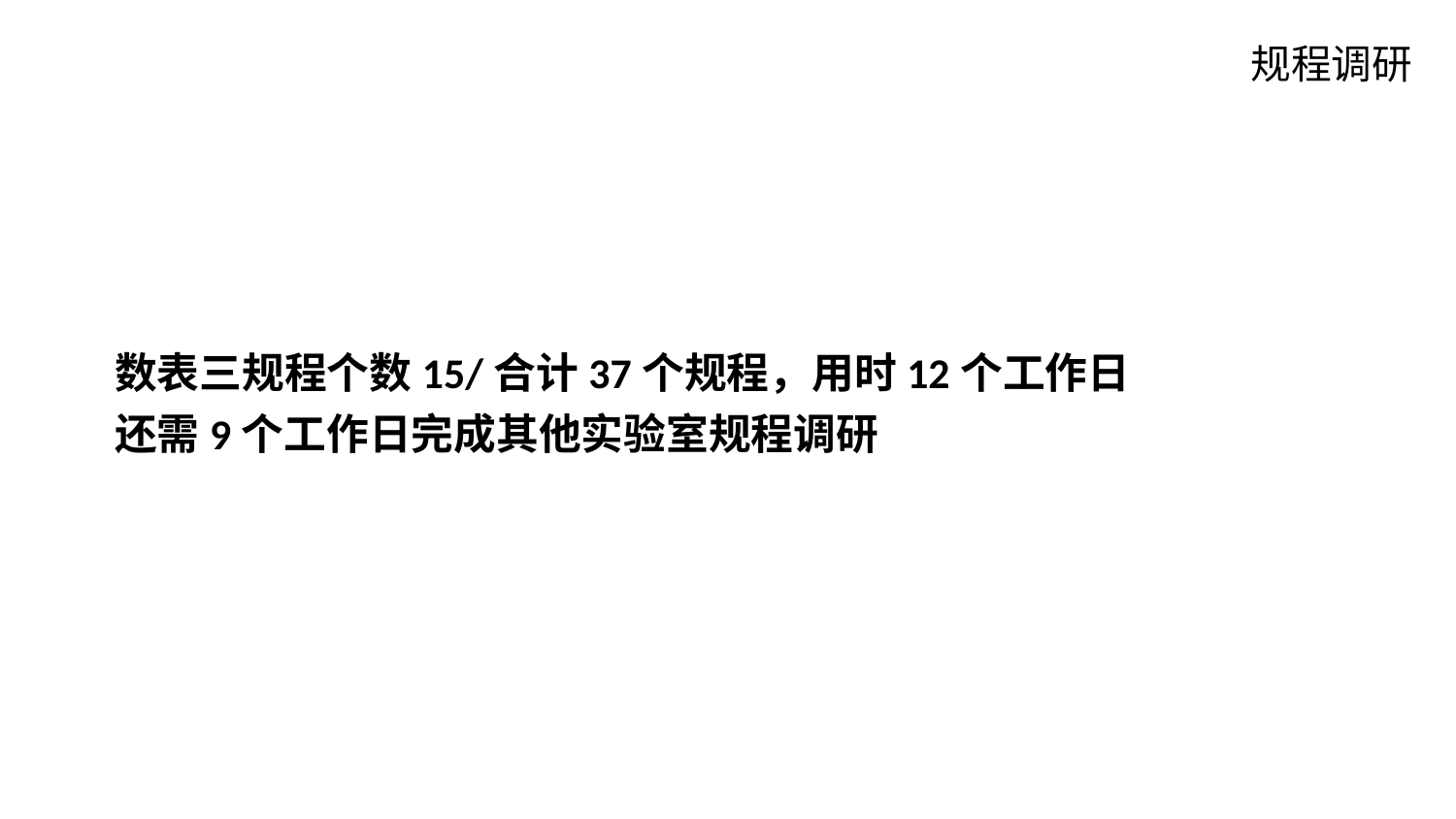

# 规程调研

数表三规程个数15/合计37个规程，用时12个工作日
还需9个工作日完成其他实验室规程调研